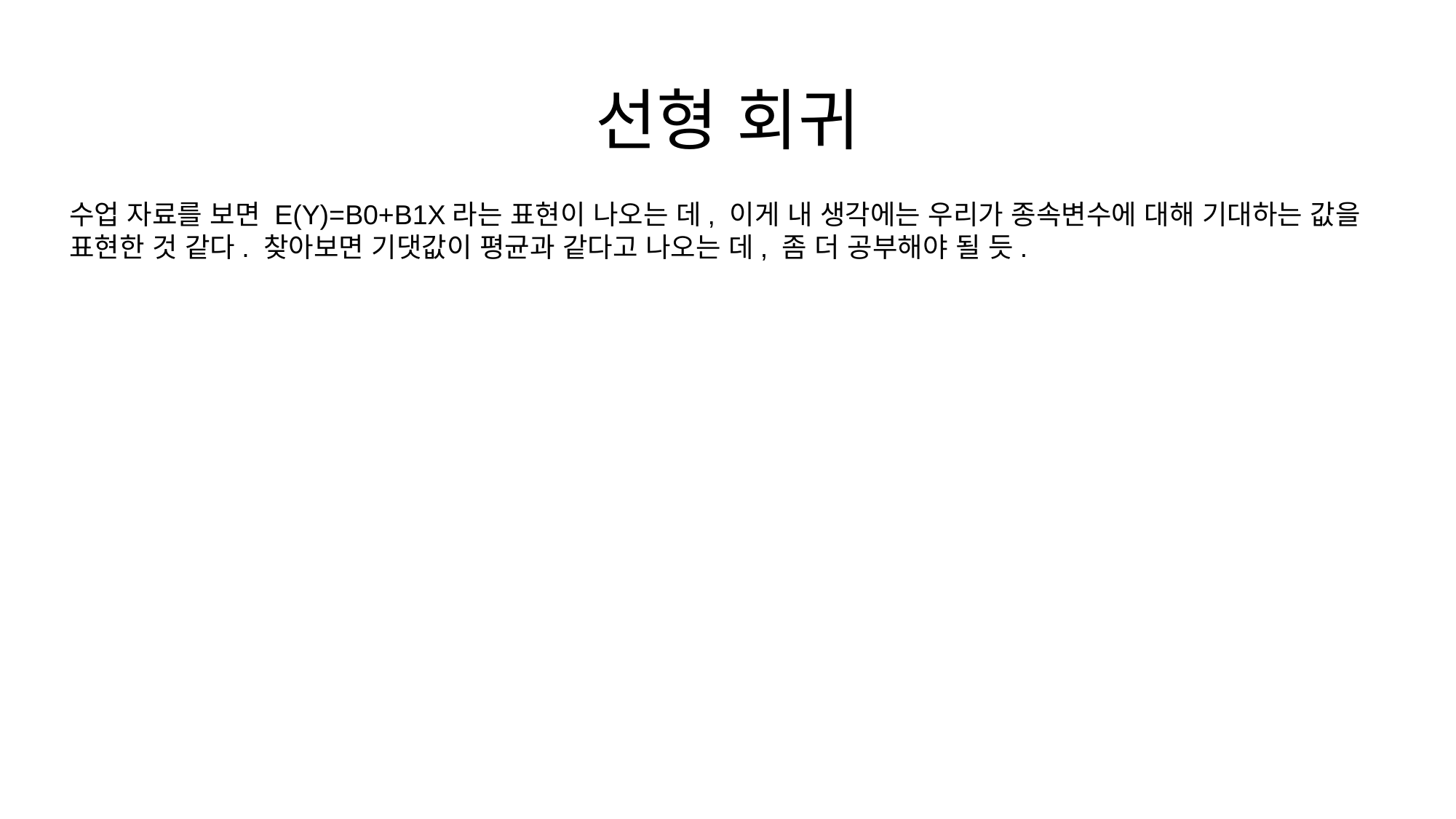

# 선형 회귀
수업 자료를 보면 E(Y)=B0+B1X라는 표현이 나오는 데, 이게 내 생각에는 우리가 종속변수에 대해 기대하는 값을 표현한 것 같다. 찾아보면 기댓값이 평균과 같다고 나오는 데, 좀 더 공부해야 될 듯.